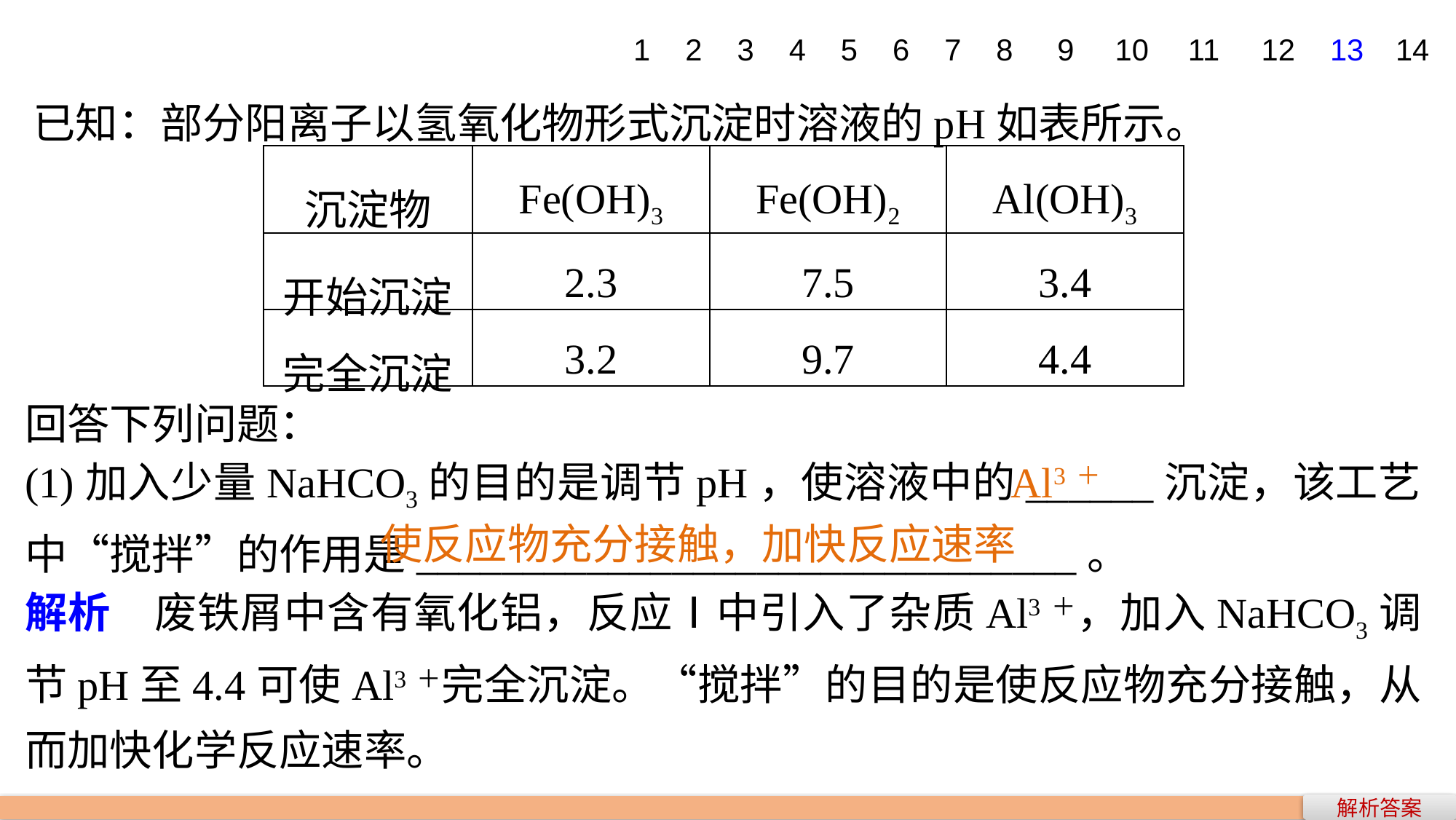

1
2
3
4
5
6
7
8
9
10
11
12
13
14
已知：部分阳离子以氢氧化物形式沉淀时溶液的pH如表所示。
| 沉淀物 | Fe(OH)3 | Fe(OH)2 | Al(OH)3 |
| --- | --- | --- | --- |
| 开始沉淀 | 2.3 | 7.5 | 3.4 |
| 完全沉淀 | 3.2 | 9.7 | 4.4 |
回答下列问题：
(1)加入少量NaHCO3的目的是调节pH，使溶液中的______沉淀，该工艺中“搅拌”的作用是_______________________________。
解析　废铁屑中含有氧化铝，反应Ⅰ中引入了杂质Al3＋，加入NaHCO3调节pH至4.4可使Al3＋完全沉淀。“搅拌”的目的是使反应物充分接触，从而加快化学反应速率。
Al3＋
使反应物充分接触，加快反应速率
解析答案